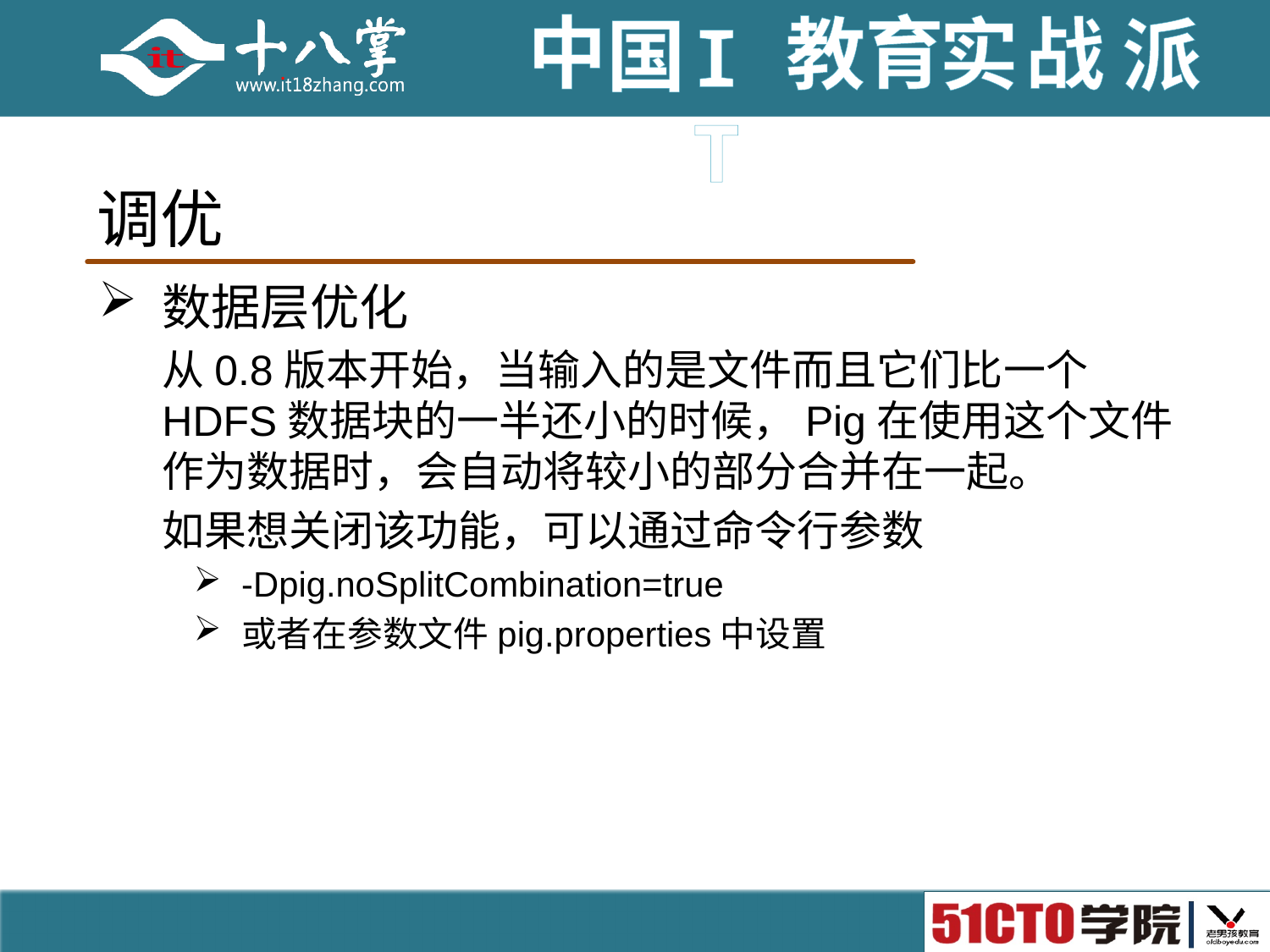

# 调优
数据层优化
从0.8版本开始，当输入的是文件而且它们比一个HDFS数据块的一半还小的时候，Pig在使用这个文件作为数据时，会自动将较小的部分合并在一起。
如果想关闭该功能，可以通过命令行参数
-Dpig.noSplitCombination=true
或者在参数文件pig.properties中设置